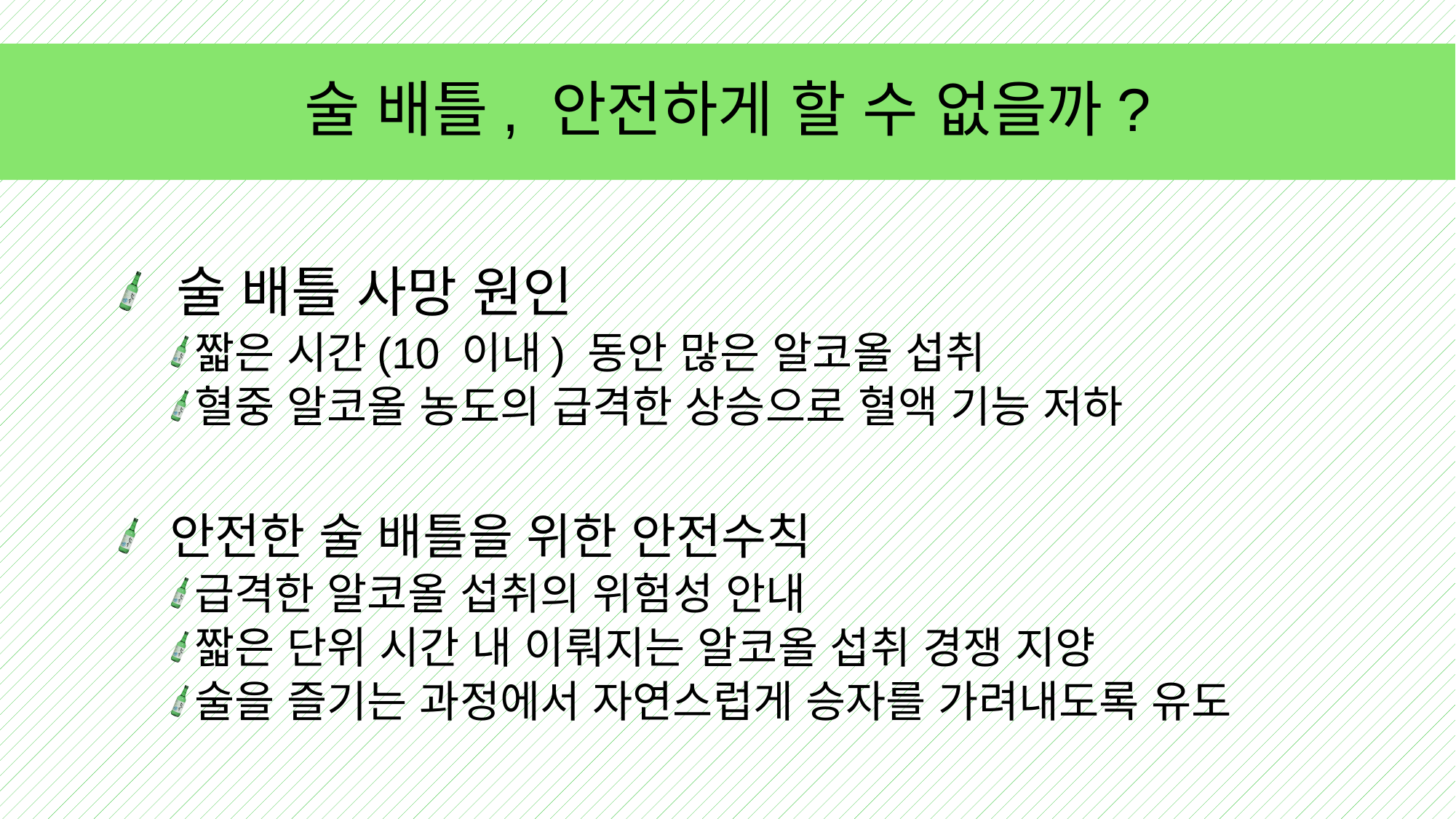

# 술 배틀, 안전하게 할 수 없을까?
 술 배틀 사망 원인
짧은 시간(10 이내) 동안 많은 알코올 섭취
혈중 알코올 농도의 급격한 상승으로 혈액 기능 저하

 안전한 술 배틀을 위한 안전수칙
급격한 알코올 섭취의 위험성 안내
짧은 단위 시간 내 이뤄지는 알코올 섭취 경쟁 지양
술을 즐기는 과정에서 자연스럽게 승자를 가려내도록 유도